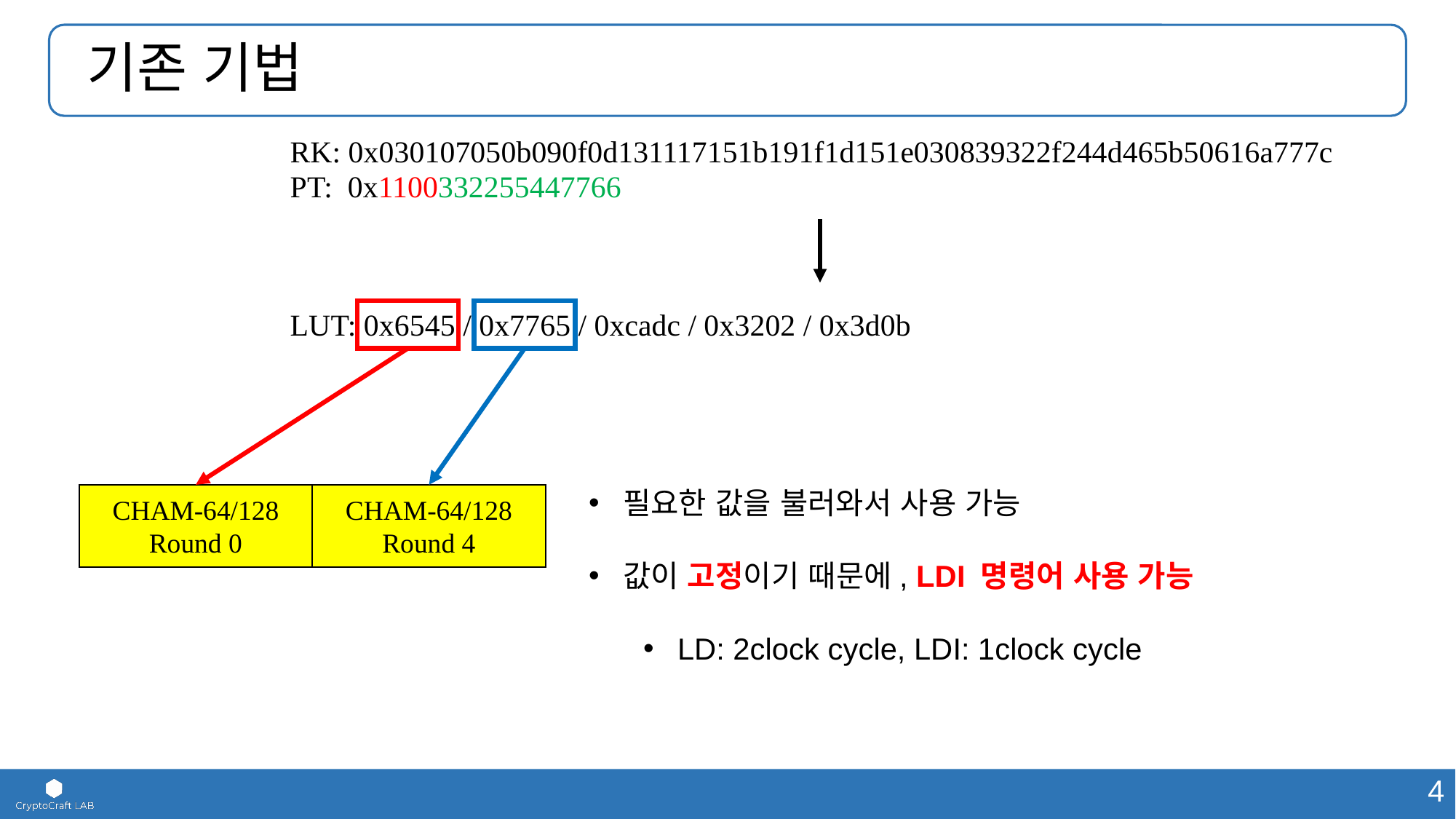

# 기존 기법
RK: 0x030107050b090f0d131117151b191f1d151e030839322f244d465b50616a777c
PT:  0x1100332255447766
LUT: 0x6545 / 0x7765 / 0xcadc / 0x3202 / 0x3d0b

필요한 값을 불러와서 사용 가능
값이 고정이기 때문에, LDI 명령어 사용 가능
LD: 2clock cycle, LDI: 1clock cycle
CHAM-64/128
Round 0
CHAM-64/128
Round 4